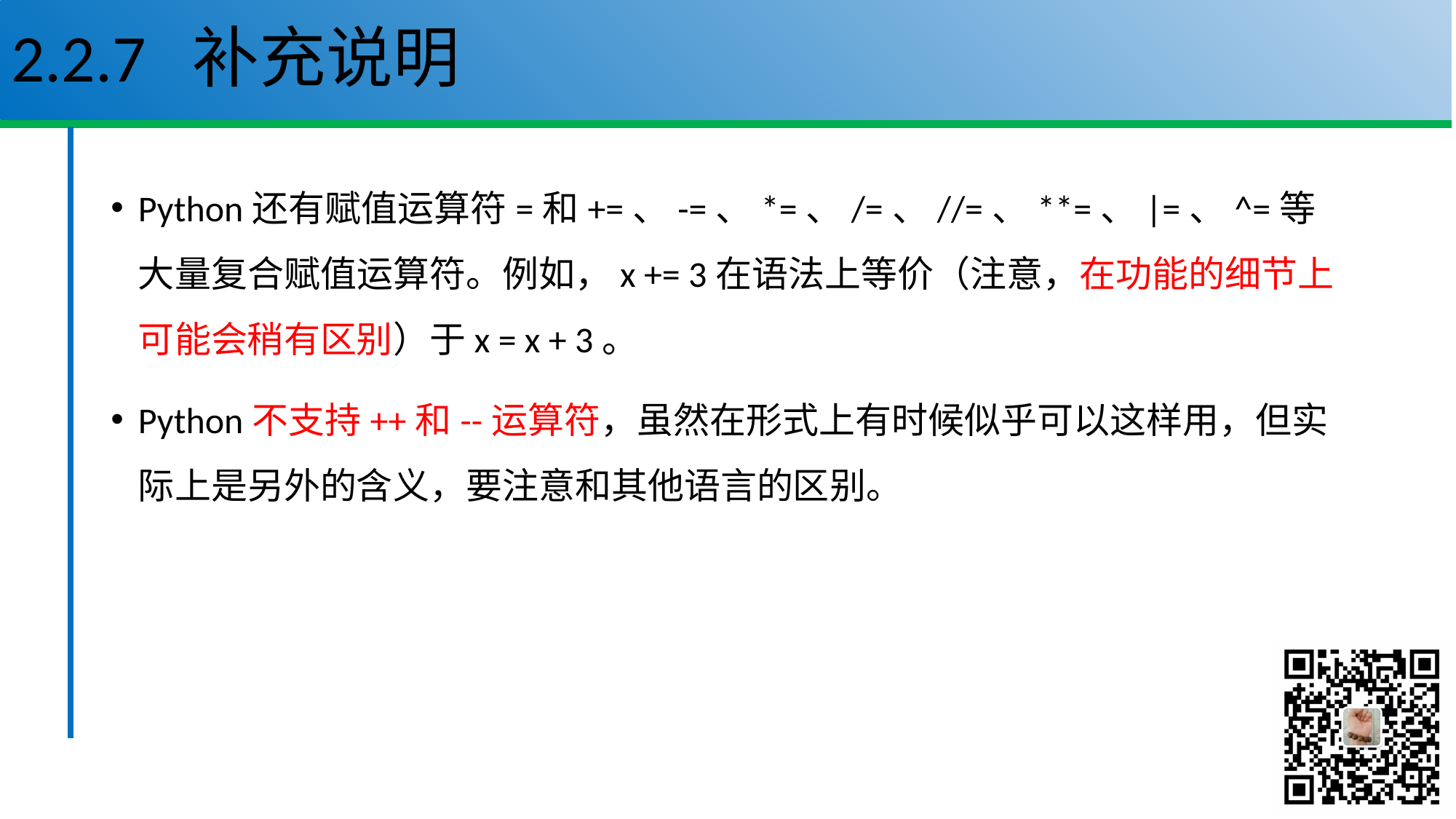

# 2.2.7  补充说明
Python还有赋值运算符=和+=、-=、*=、/=、//=、**=、|=、^=等大量复合赋值运算符。例如，x += 3在语法上等价（注意，在功能的细节上可能会稍有区别）于x = x + 3。
Python不支持++和--运算符，虽然在形式上有时候似乎可以这样用，但实际上是另外的含义，要注意和其他语言的区别。
40